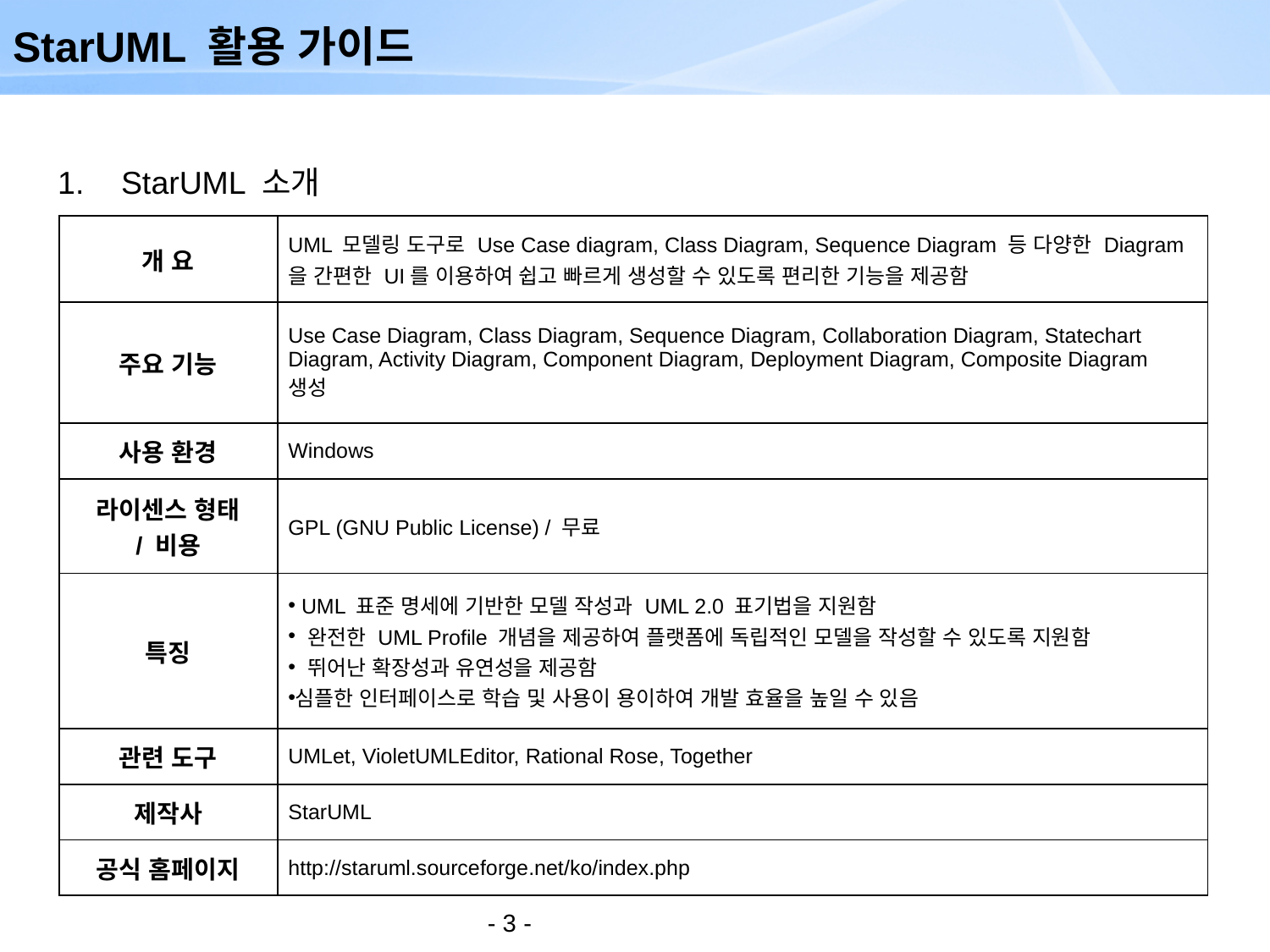

# StarUML 활용 가이드
StarUML 소개

| 개 요 | UML 모델링 도구로 Use Case diagram, Class Diagram, Sequence Diagram 등 다양한 Diagram을 간편한 UI를 이용하여 쉽고 빠르게 생성할 수 있도록 편리한 기능을 제공함 |
| --- | --- |
| 주요 기능 | Use Case Diagram, Class Diagram, Sequence Diagram, Collaboration Diagram, Statechart Diagram, Activity Diagram, Component Diagram, Deployment Diagram, Composite Diagram 생성 |
| 사용 환경 | Windows |
| 라이센스 형태 / 비용 | GPL (GNU Public License) / 무료 |
| 특징 | UML 표준 명세에 기반한 모델 작성과 UML 2.0 표기법을 지원함 완전한 UML Profile 개념을 제공하여 플랫폼에 독립적인 모델을 작성할 수 있도록 지원함 뛰어난 확장성과 유연성을 제공함 심플한 인터페이스로 학습 및 사용이 용이하여 개발 효율을 높일 수 있음 |
| 관련 도구 | UMLet, VioletUMLEditor, Rational Rose, Together |
| 제작사 | StarUML |
| 공식 홈페이지 | http://staruml.sourceforge.net/ko/index.php |
- 3 -